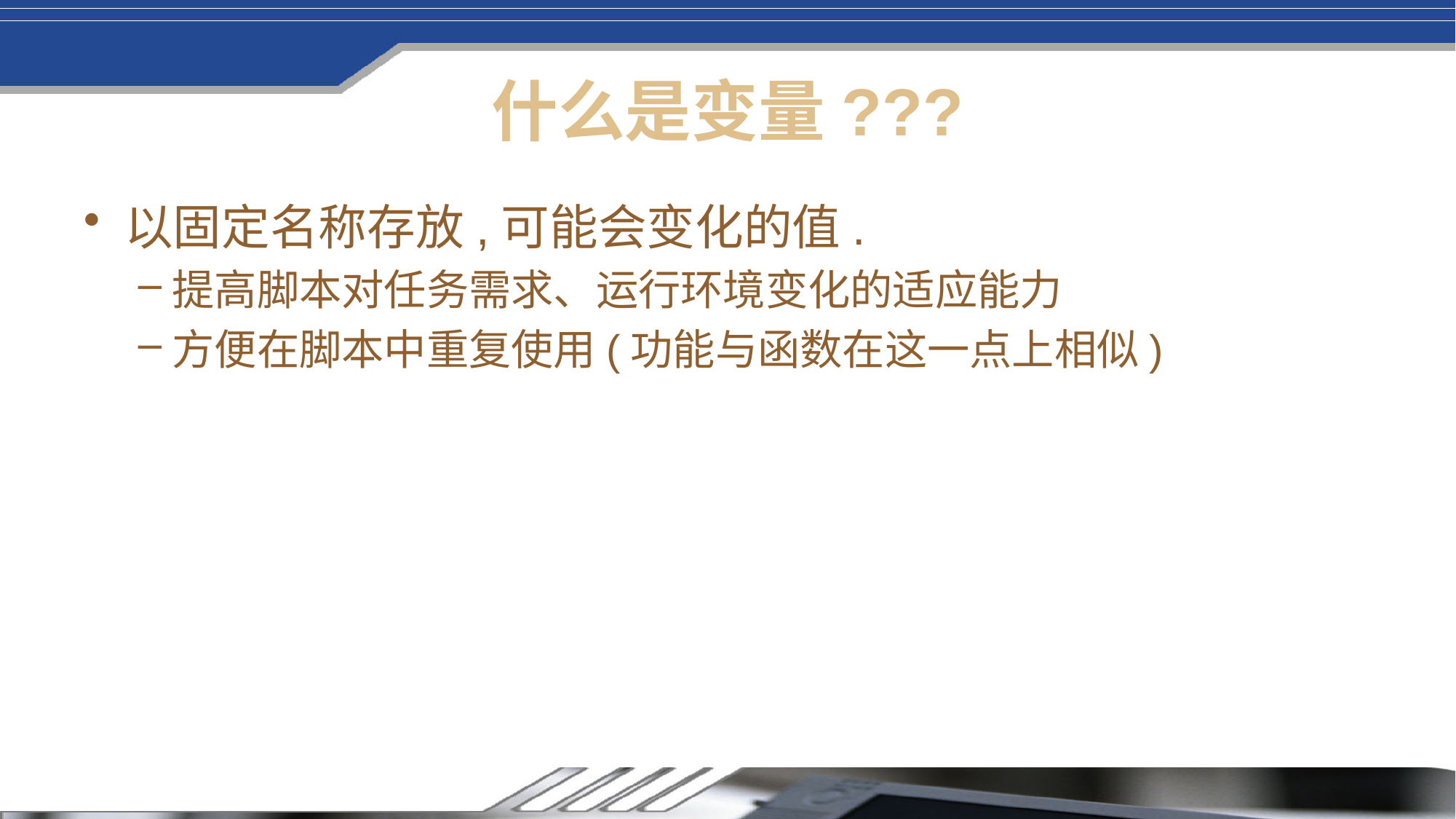

# 什么是变量???
以固定名称存放,可能会变化的值.
提高脚本对任务需求、运行环境变化的适应能力
方便在脚本中重复使用(功能与函数在这一点上相似)